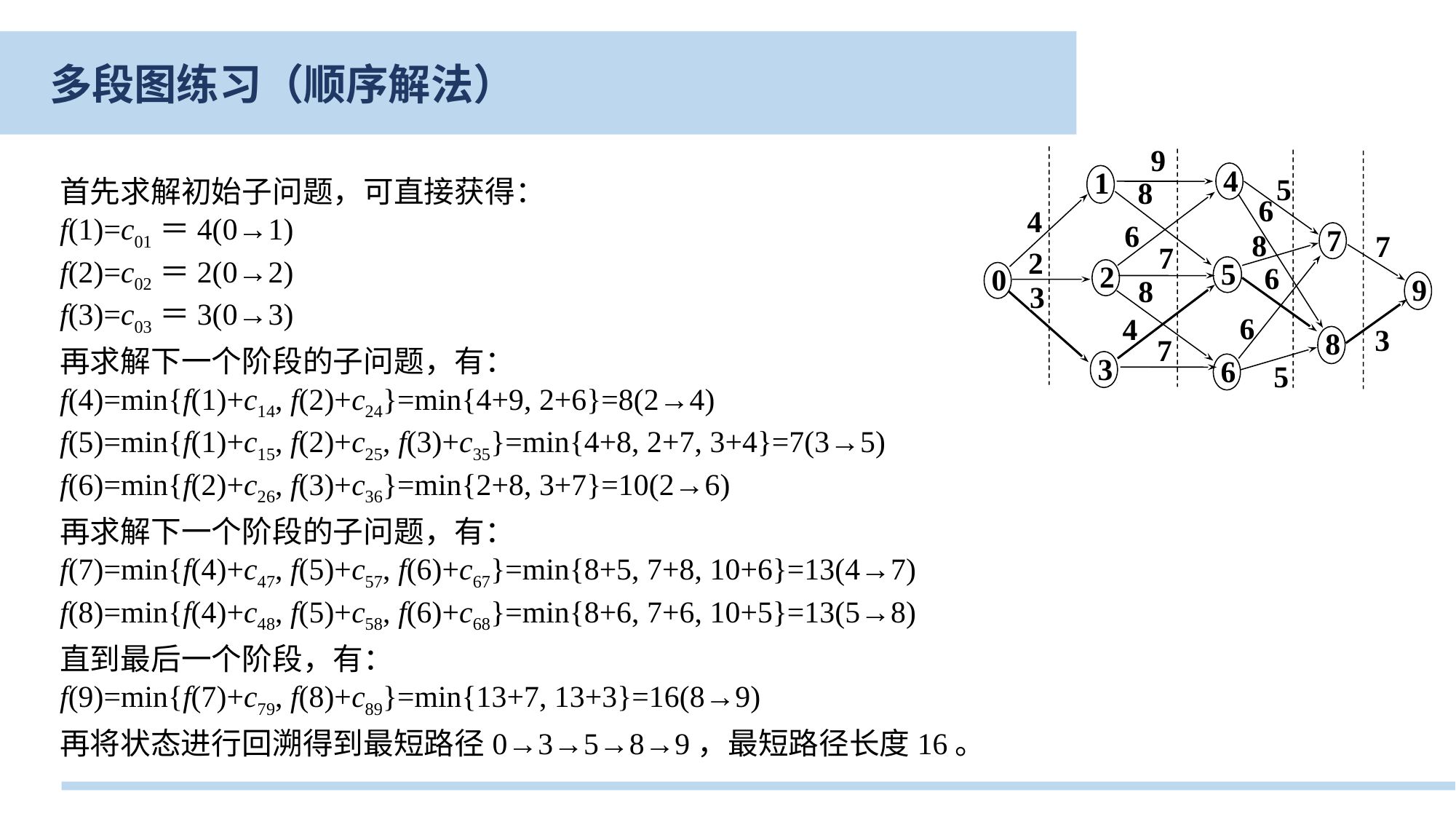

多段图练习（顺序解法）
多段图最短路径实例求解过程

9

4
1
5

8

6
4
7
6
8
7

7
2

5
2
0
6
9

8

3

6
4
8
3
7

3
6
5

首先求解初始子问题，可直接获得：
f(1)=c01＝4(0→1)
f(2)=c02＝2(0→2)
f(3)=c03＝3(0→3)
再求解下一个阶段的子问题，有：
f(4)=min{f(1)+c14, f(2)+c24}=min{4+9, 2+6}=8(2→4)
f(5)=min{f(1)+c15, f(2)+c25, f(3)+c35}=min{4+8, 2+7, 3+4}=7(3→5)
f(6)=min{f(2)+c26, f(3)+c36}=min{2+8, 3+7}=10(2→6)
再求解下一个阶段的子问题，有：
f(7)=min{f(4)+c47, f(5)+c57, f(6)+c67}=min{8+5, 7+8, 10+6}=13(4→7)
f(8)=min{f(4)+c48, f(5)+c58, f(6)+c68}=min{8+6, 7+6, 10+5}=13(5→8)
直到最后一个阶段，有：
f(9)=min{f(7)+c79, f(8)+c89}=min{13+7, 13+3}=16(8→9)
再将状态进行回溯得到最短路径0→3→5→8→9，最短路径长度16。